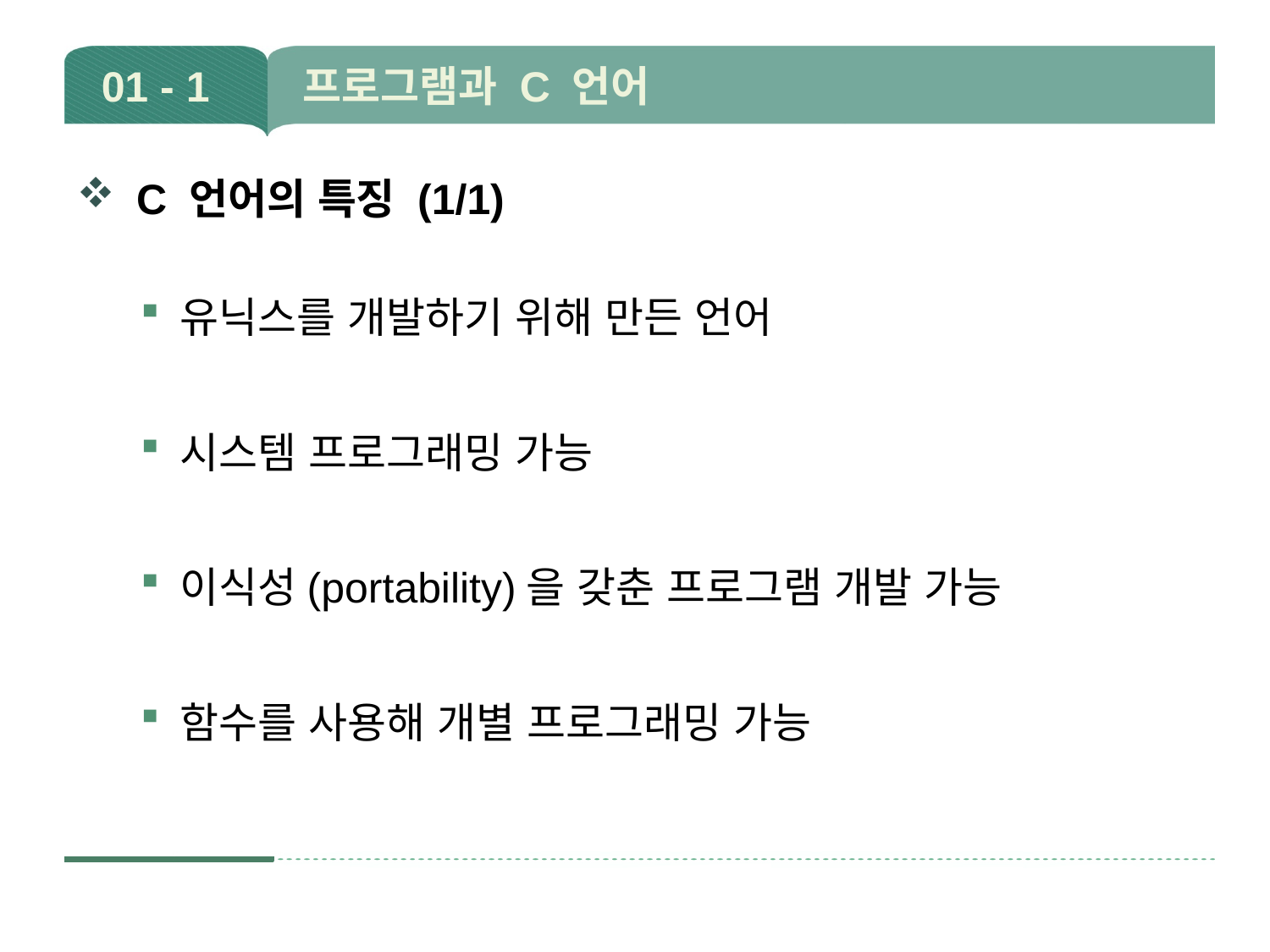

# 01 - 1       프로그램과 C 언어
 C 언어의 특징 (1/1)

유닉스를 개발하기 위해 만든 언어

시스템 프로그래밍 가능

이식성(portability)을 갖춘 프로그램 개발 가능

함수를 사용해 개별 프로그래밍 가능